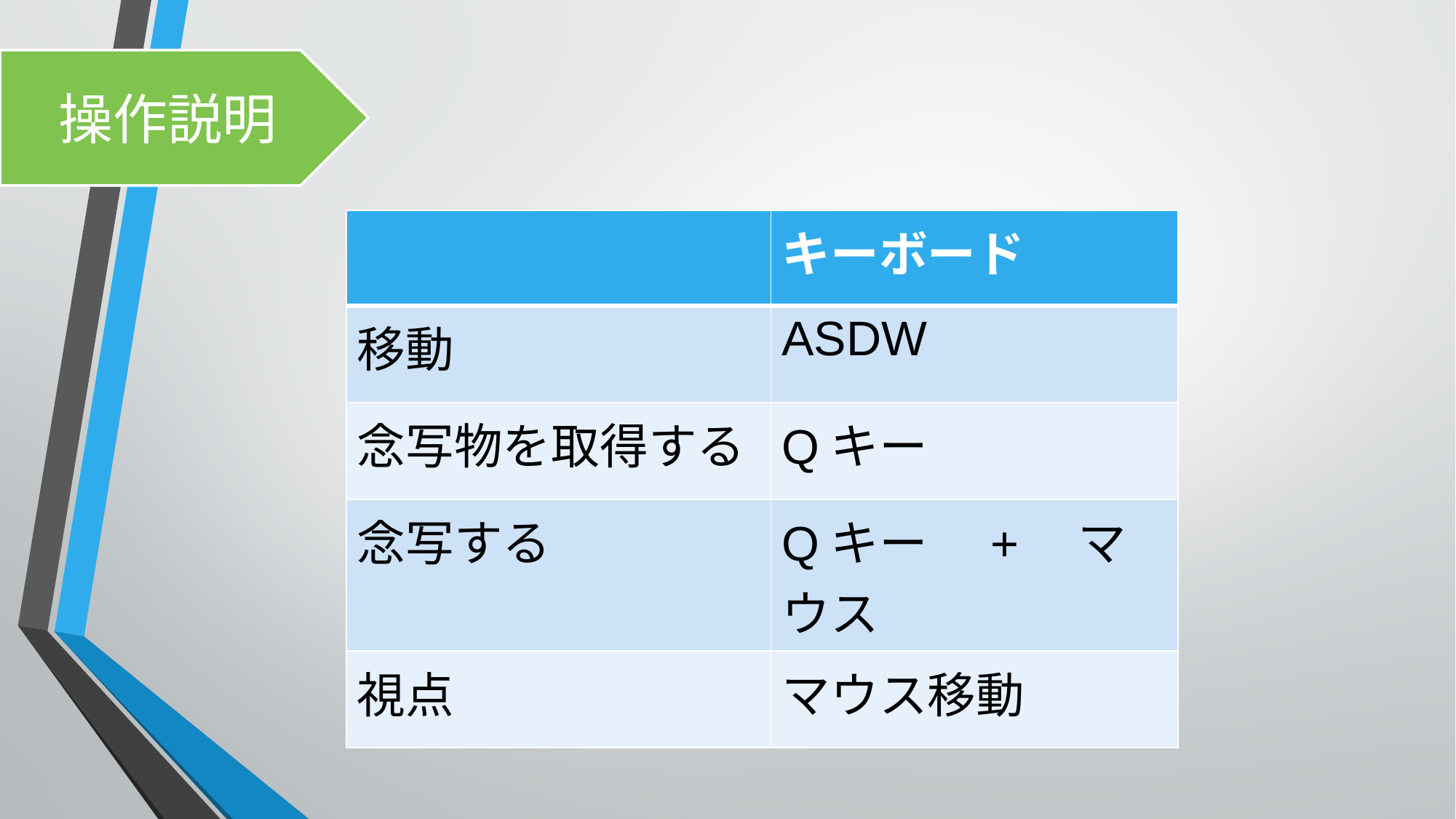

操作説明
|  | キーボード |
| --- | --- |
| 移動 | ASDW |
| 念写物を取得する | Qキー |
| 念写する | Qキー　+　マウス |
| 視点 | マウス移動 |